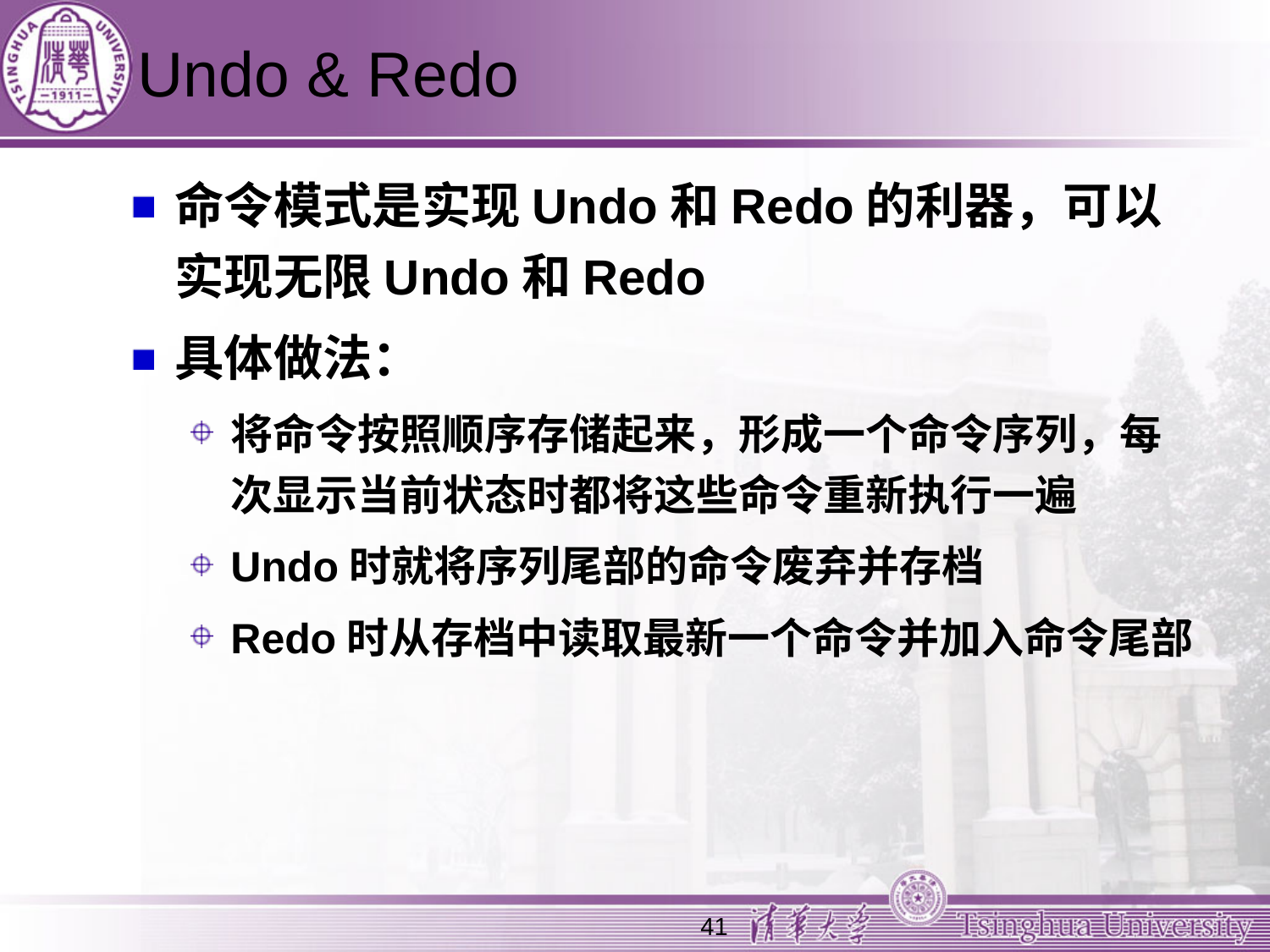

# Undo & Redo
命令模式是实现Undo和Redo的利器，可以实现无限Undo和Redo
具体做法：
将命令按照顺序存储起来，形成一个命令序列，每次显示当前状态时都将这些命令重新执行一遍
Undo时就将序列尾部的命令废弃并存档
Redo时从存档中读取最新一个命令并加入命令尾部
41